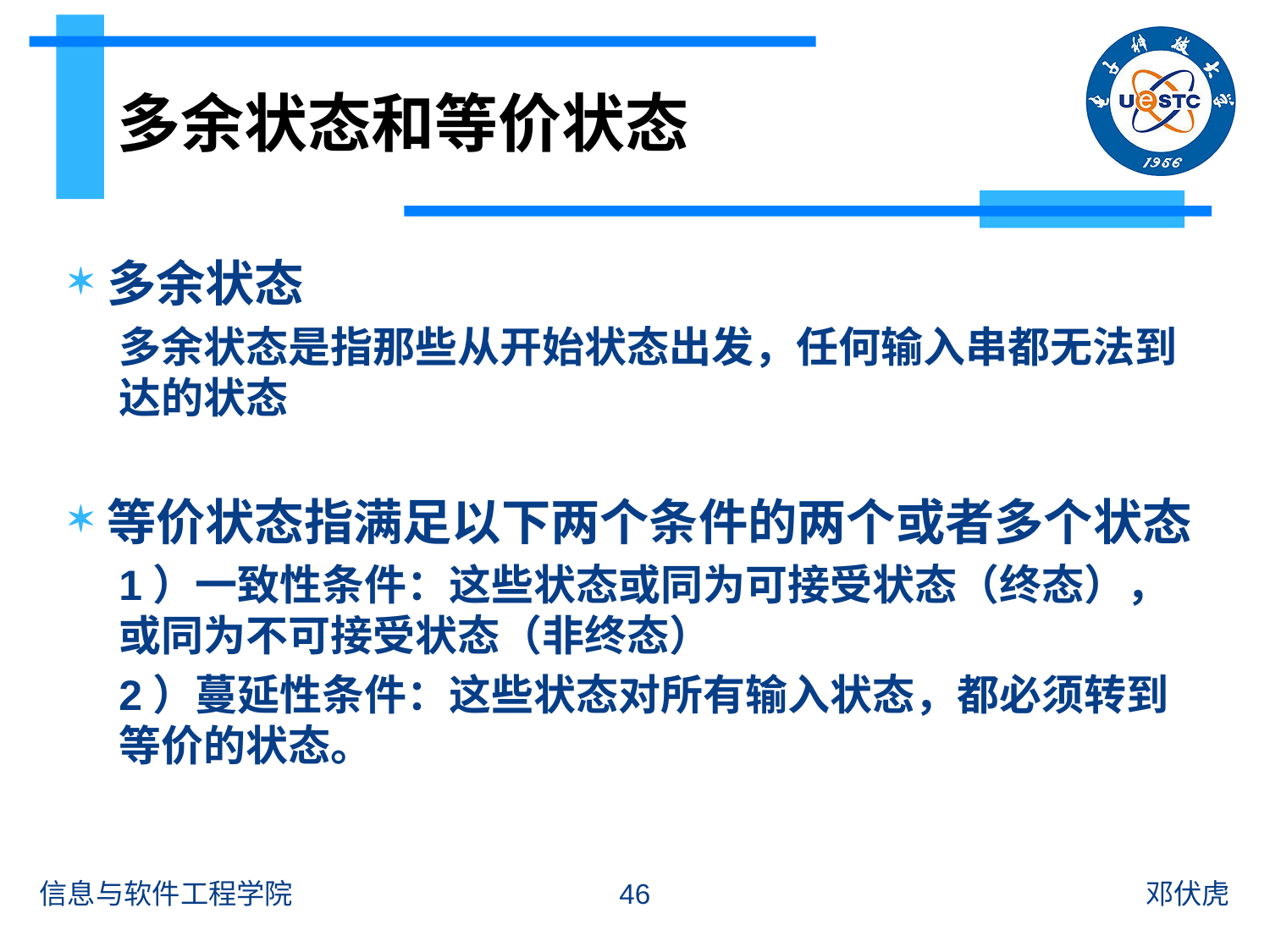

# 多余状态和等价状态
多余状态
多余状态是指那些从开始状态出发，任何输入串都无法到达的状态

等价状态指满足以下两个条件的两个或者多个状态
1）一致性条件：这些状态或同为可接受状态（终态），或同为不可接受状态（非终态）
2）蔓延性条件：这些状态对所有输入状态，都必须转到等价的状态。
46
信息与软件工程学院
邓伏虎